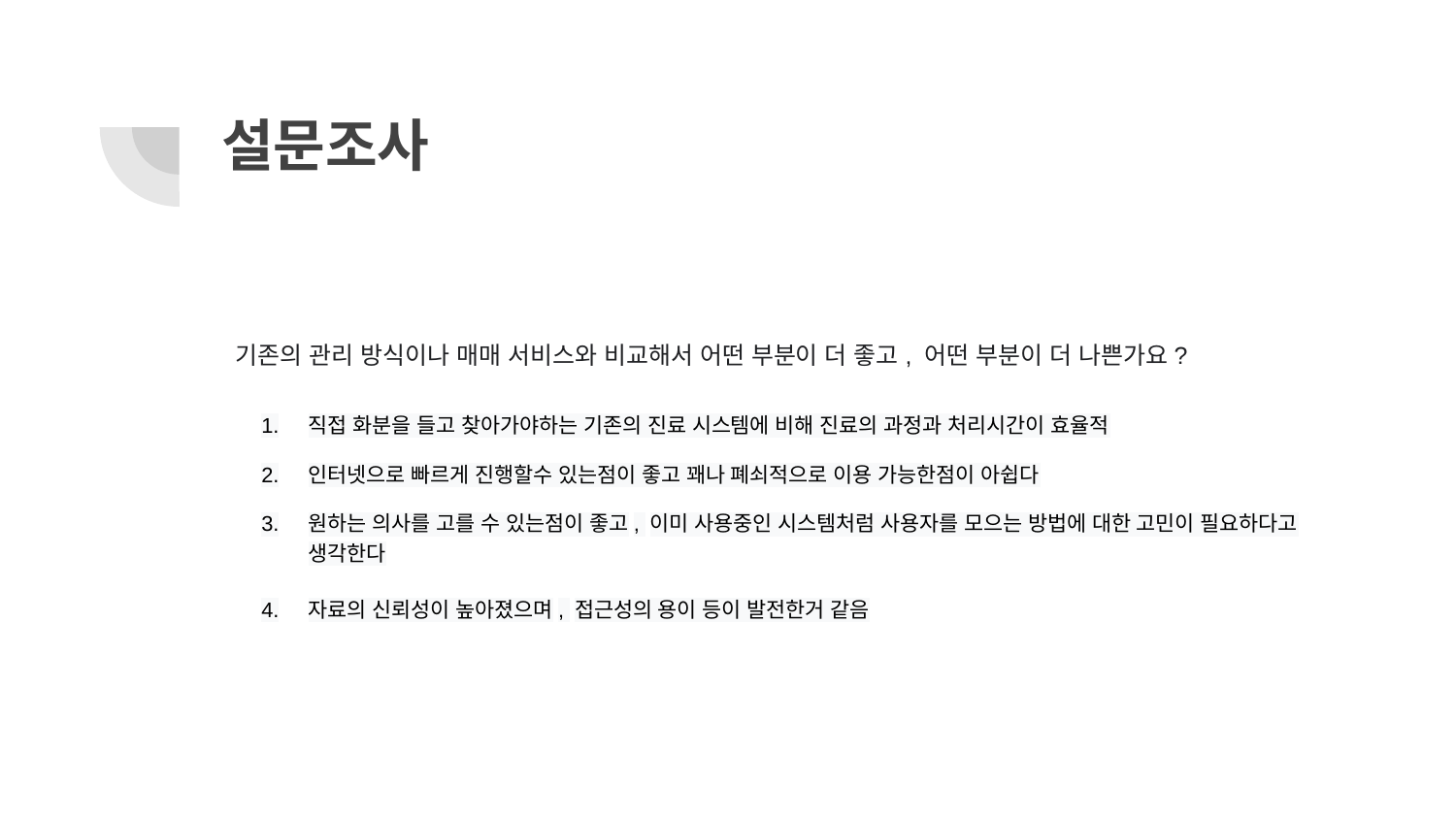

설문조사
기존의 관리 방식이나 매매 서비스와 비교해서 어떤 부분이 더 좋고, 어떤 부분이 더 나쁜가요?
직접 화분을 들고 찾아가야하는 기존의 진료 시스템에 비해 진료의 과정과 처리시간이 효율적
인터넷으로 빠르게 진행할수 있는점이 좋고 꽤나 폐쇠적으로 이용 가능한점이 아쉽다
원하는 의사를 고를 수 있는점이 좋고, 이미 사용중인 시스템처럼 사용자를 모으는 방법에 대한 고민이 필요하다고 생각한다
자료의 신뢰성이 높아졌으며, 접근성의 용이 등이 발전한거 같음